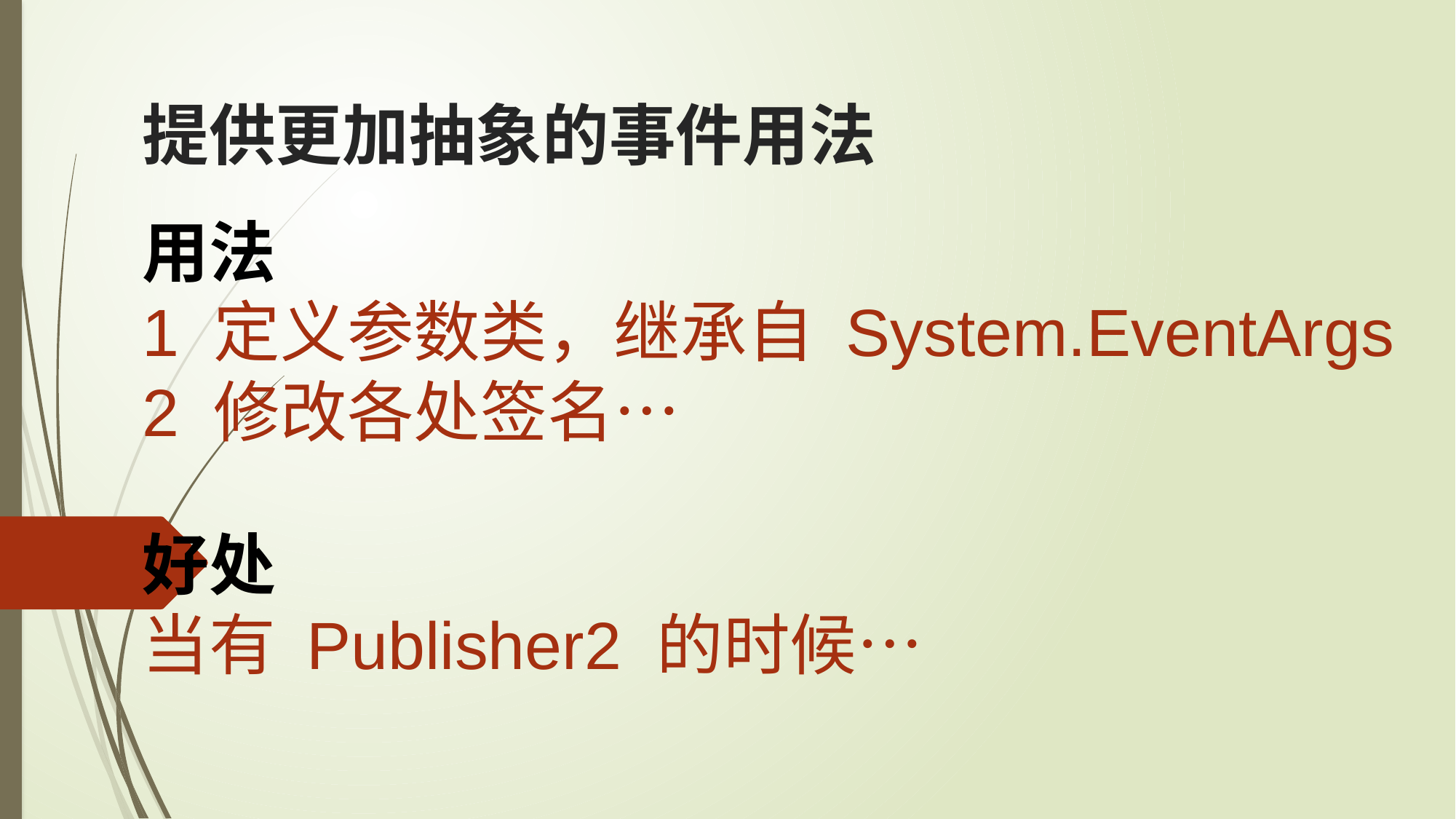

提供更加抽象的事件用法

用法
1 定义参数类，继承自 System.EventArgs
2 修改各处签名…

好处
当有 Publisher2 的时候…